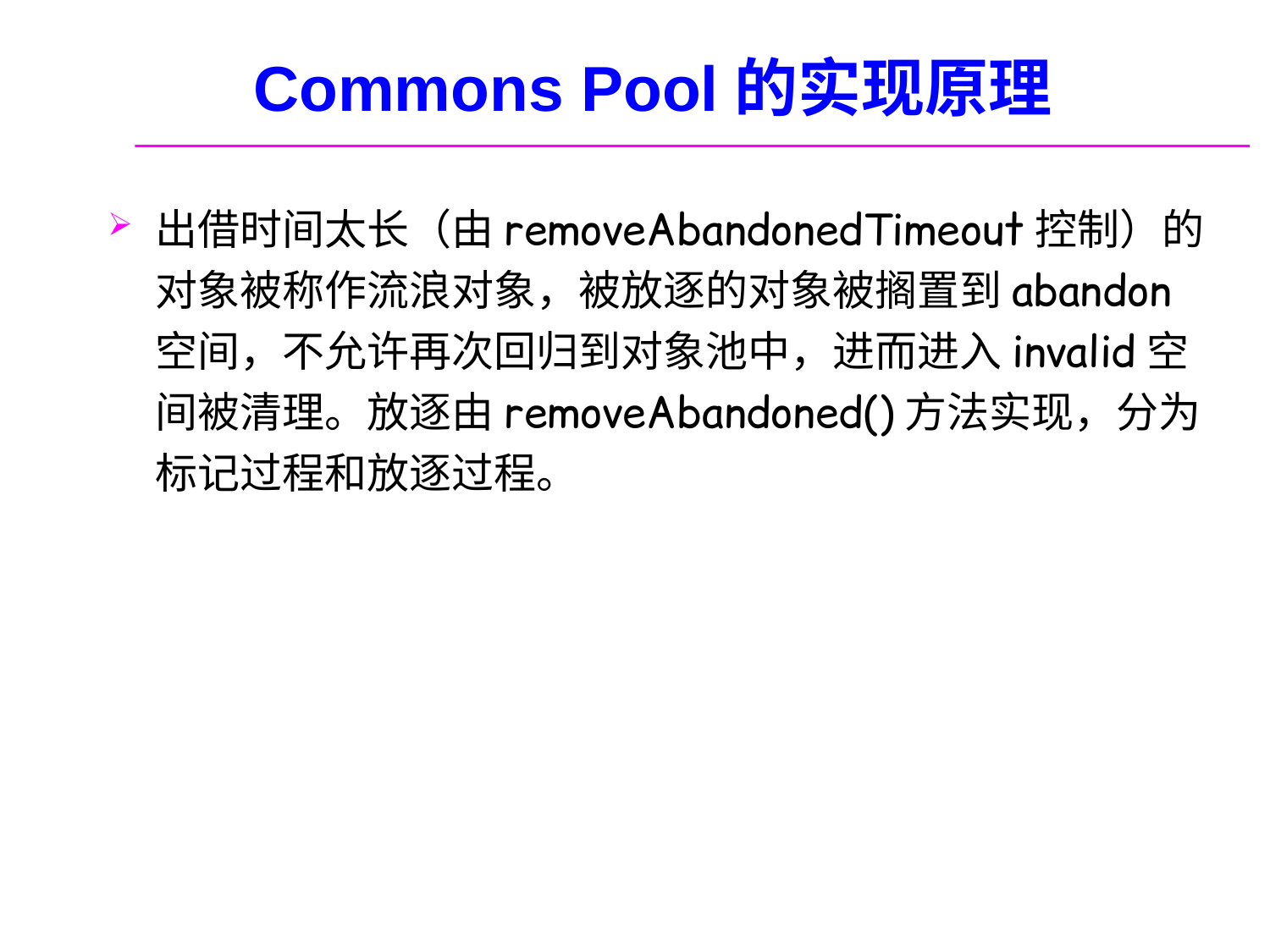

# Commons Pool的实现原理
出借时间太长（由removeAbandonedTimeout控制）的对象被称作流浪对象，被放逐的对象被搁置到abandon空间，不允许再次回归到对象池中，进而进入invalid空间被清理。放逐由removeAbandoned()方法实现，分为标记过程和放逐过程。
30